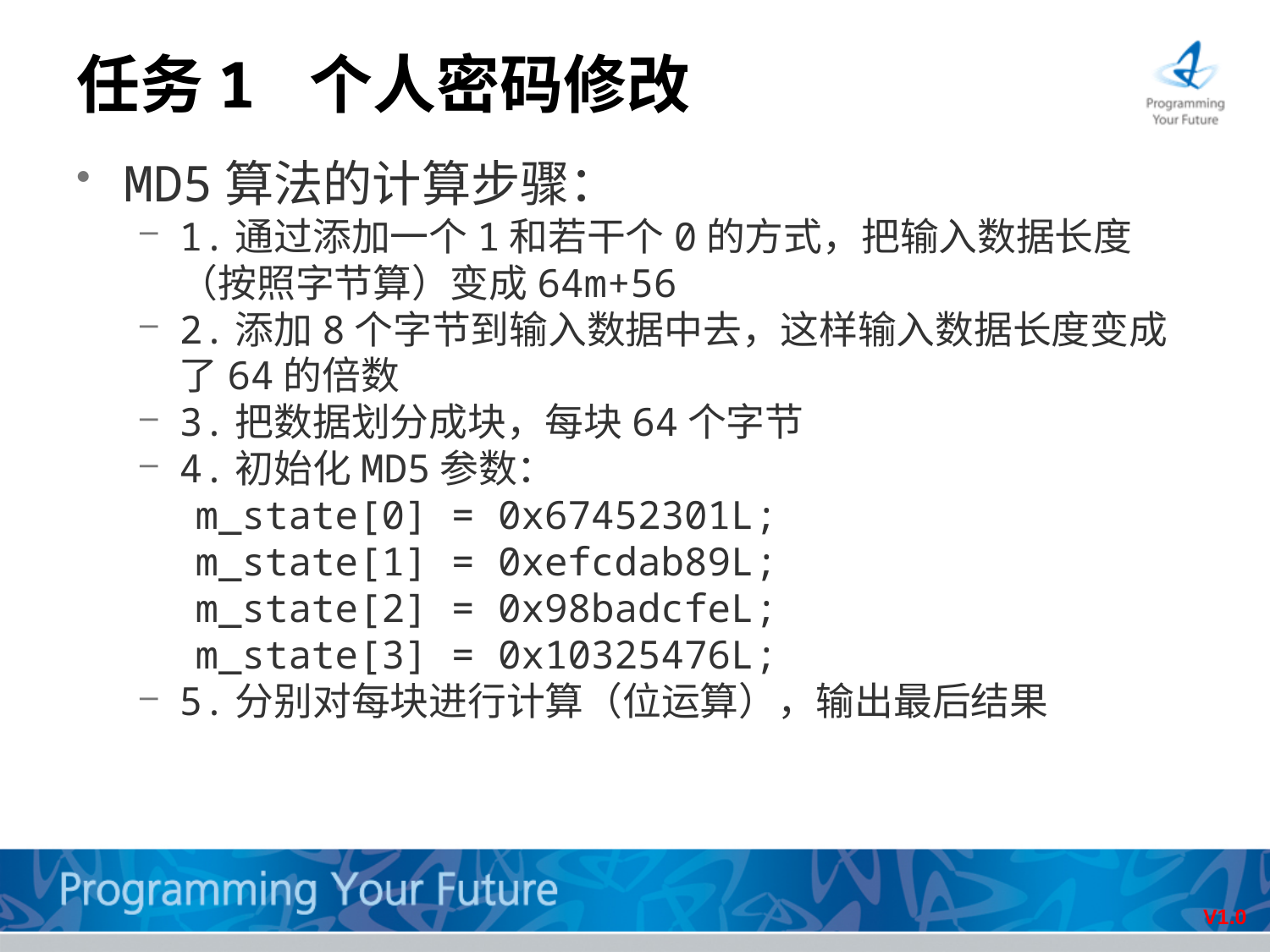

# 任务1 个人密码修改
MD5算法的计算步骤：
1.通过添加一个1和若干个0的方式，把输入数据长度（按照字节算）变成64m+56
2.添加8个字节到输入数据中去，这样输入数据长度变成了64的倍数
3.把数据划分成块，每块64个字节
4.初始化MD5参数：
m_state[0] = 0x67452301L;
m_state[1] = 0xefcdab89L;
m_state[2] = 0x98badcfeL;
m_state[3] = 0x10325476L;
5.分别对每块进行计算（位运算），输出最后结果